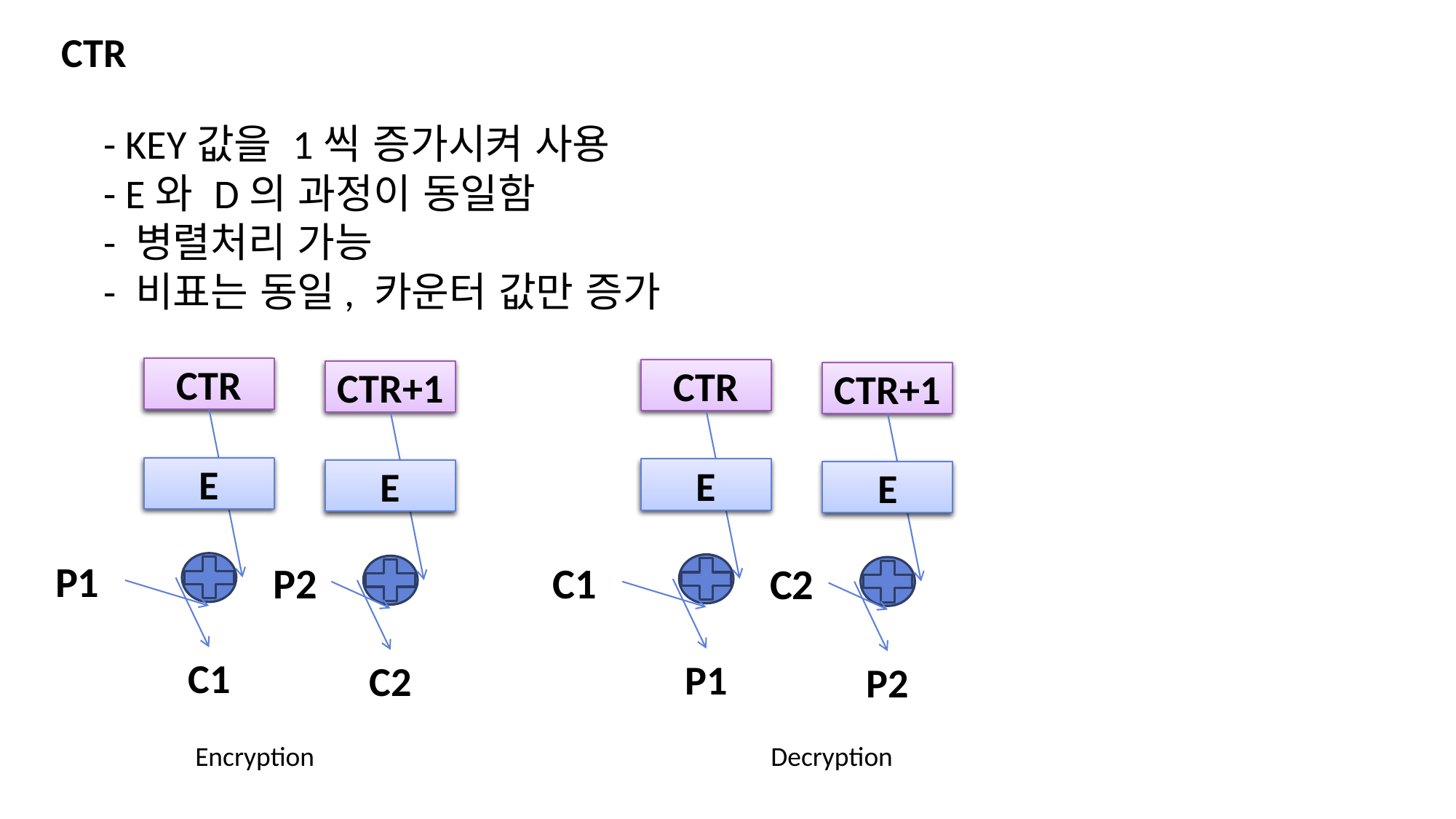

CTR
- KEY값을 1씩 증가시켜 사용
- E와 D의 과정이 동일함
- 병렬처리 가능
- 비표는 동일, 카운터 값만 증가
CTR
CTR
CTR+1
CTR+1
E
E
E
E
P1

C1

P2
C2

C1
P1
C2
P2
Encryption
Decryption